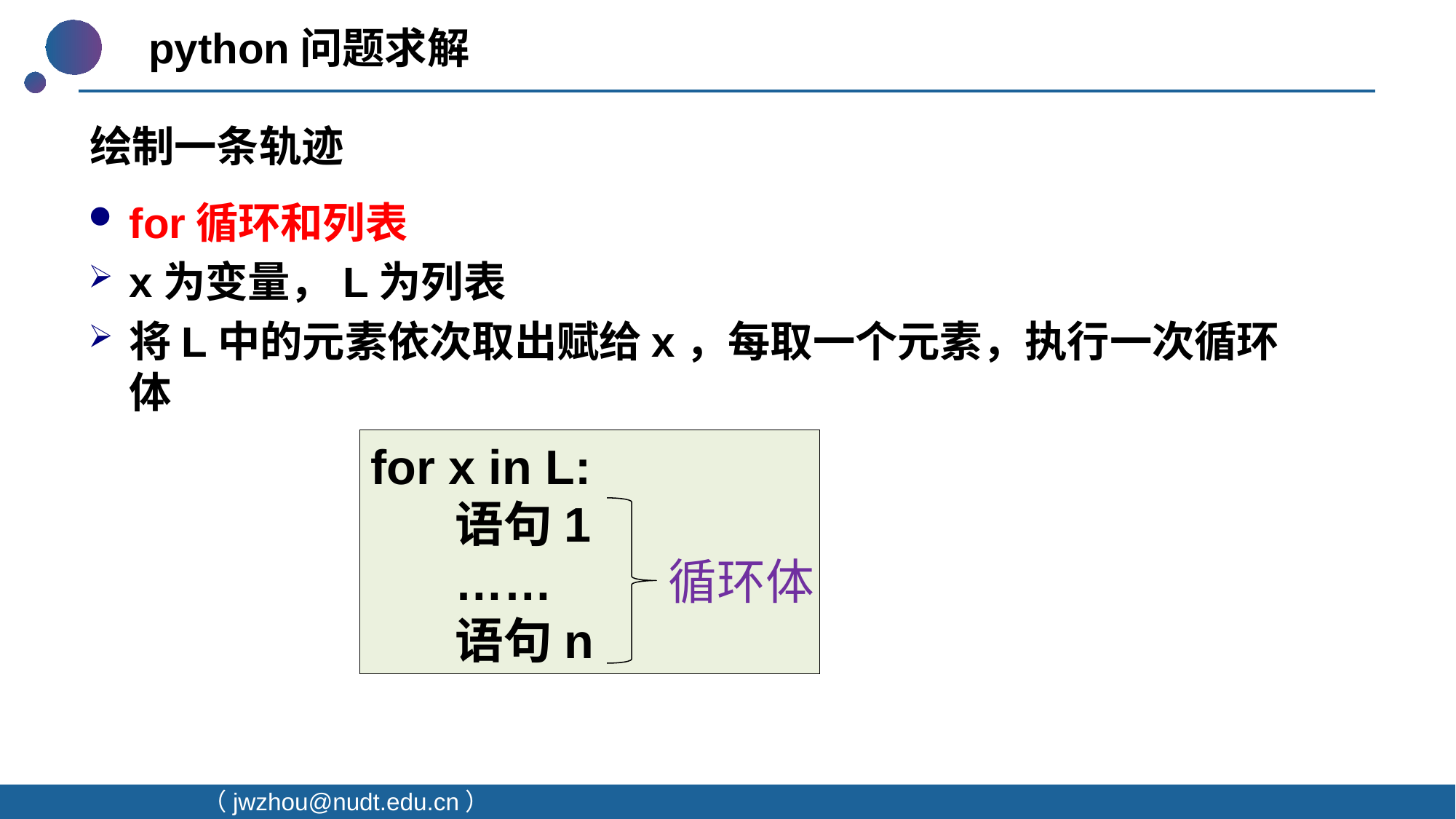

python问题求解

绘制一条轨迹
for循环和列表
x为变量，L为列表
将L中的元素依次取出赋给x，每取一个元素，执行一次循环体

for x in L:
语句1
……
语句n

循环体
制作人：周竞文（jwzhou@nudt.edu.cn）